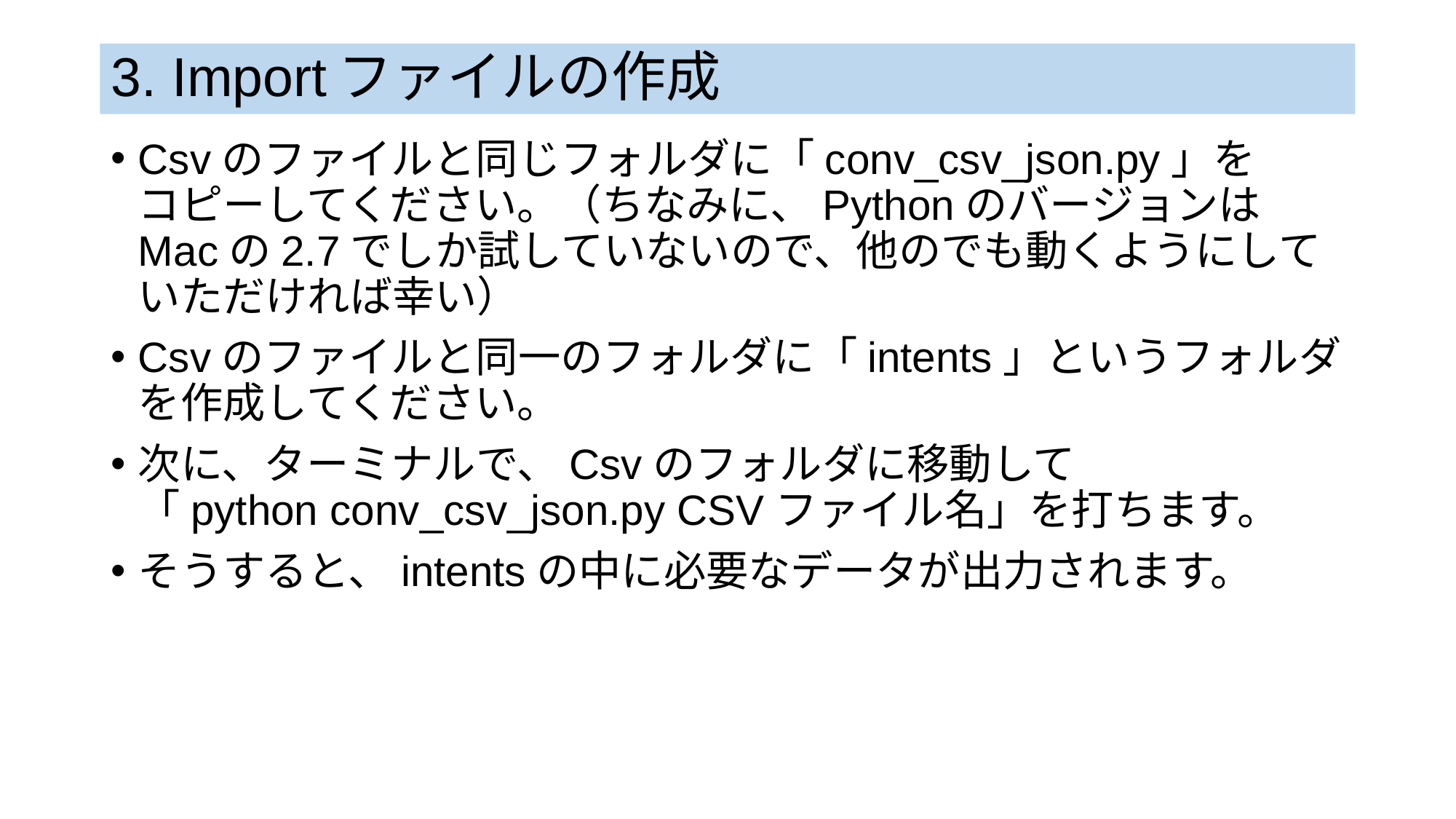

# 3. Importファイルの作成
Csvのファイルと同じフォルダに「conv_csv_json.py」を
コピーしてください。（ちなみに、Pythonのバージョンは
Macの2.7でしか試していないので、他のでも動くようにしていただければ幸い）
Csvのファイルと同一のフォルダに「intents」というフォルダを作成してください。
次に、ターミナルで、Csvのフォルダに移動して
「python conv_csv_json.py CSVファイル名」を打ちます。
そうすると、intentsの中に必要なデータが出力されます。